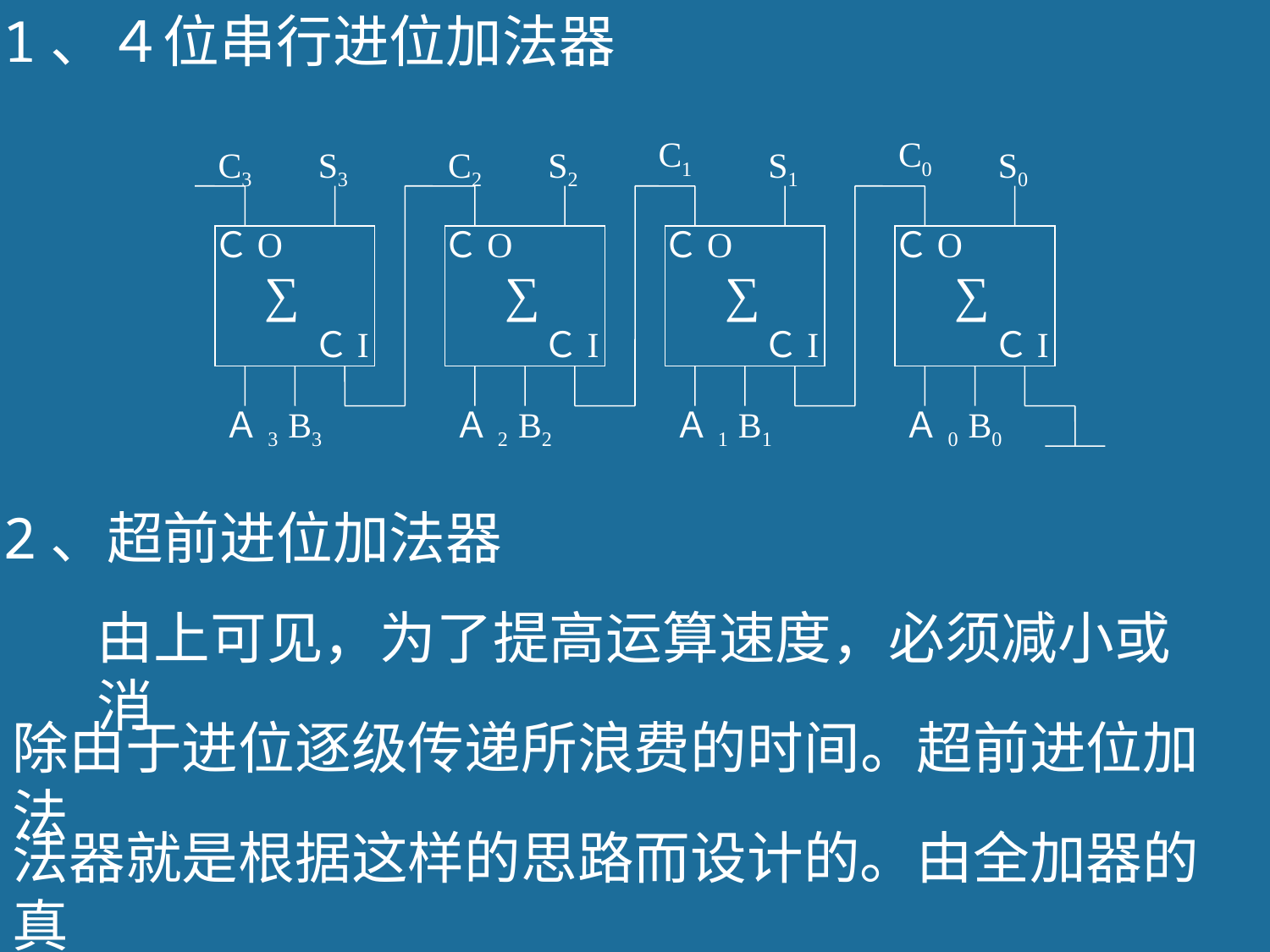

1、４位串行进位加法器
C1
C0
C3
S3
C2
S2
S1
S0

ＣO
ＣO
ＣO
ＣO

∑
∑
∑
∑
ＣI
ＣI
ＣI
ＣI

Ａ3
B3
Ａ2
B2
Ａ1
B1
Ａ0
B0

2、超前进位加法器
由上可见，为了提高运算速度，必须减小或消
除由于进位逐级传递所浪费的时间。超前进位加法
法器就是根据这样的思路而设计的。由全加器的真
50